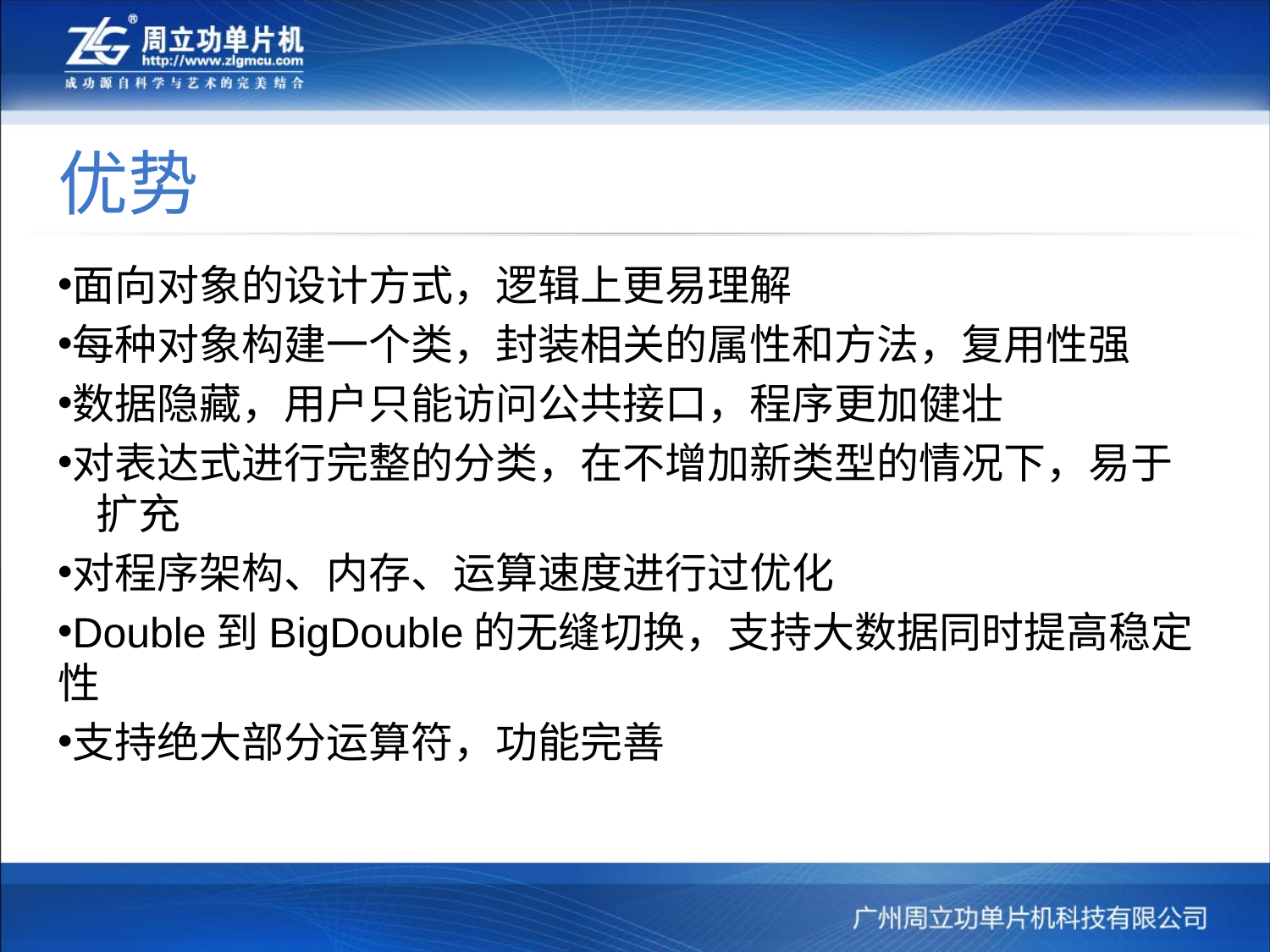

# 优势
面向对象的设计方式，逻辑上更易理解
每种对象构建一个类，封装相关的属性和方法，复用性强
数据隐藏，用户只能访问公共接口，程序更加健壮
对表达式进行完整的分类，在不增加新类型的情况下，易于         扩充
对程序架构、内存、运算速度进行过优化
Double到BigDouble的无缝切换，支持大数据同时提高稳定性
支持绝大部分运算符，功能完善